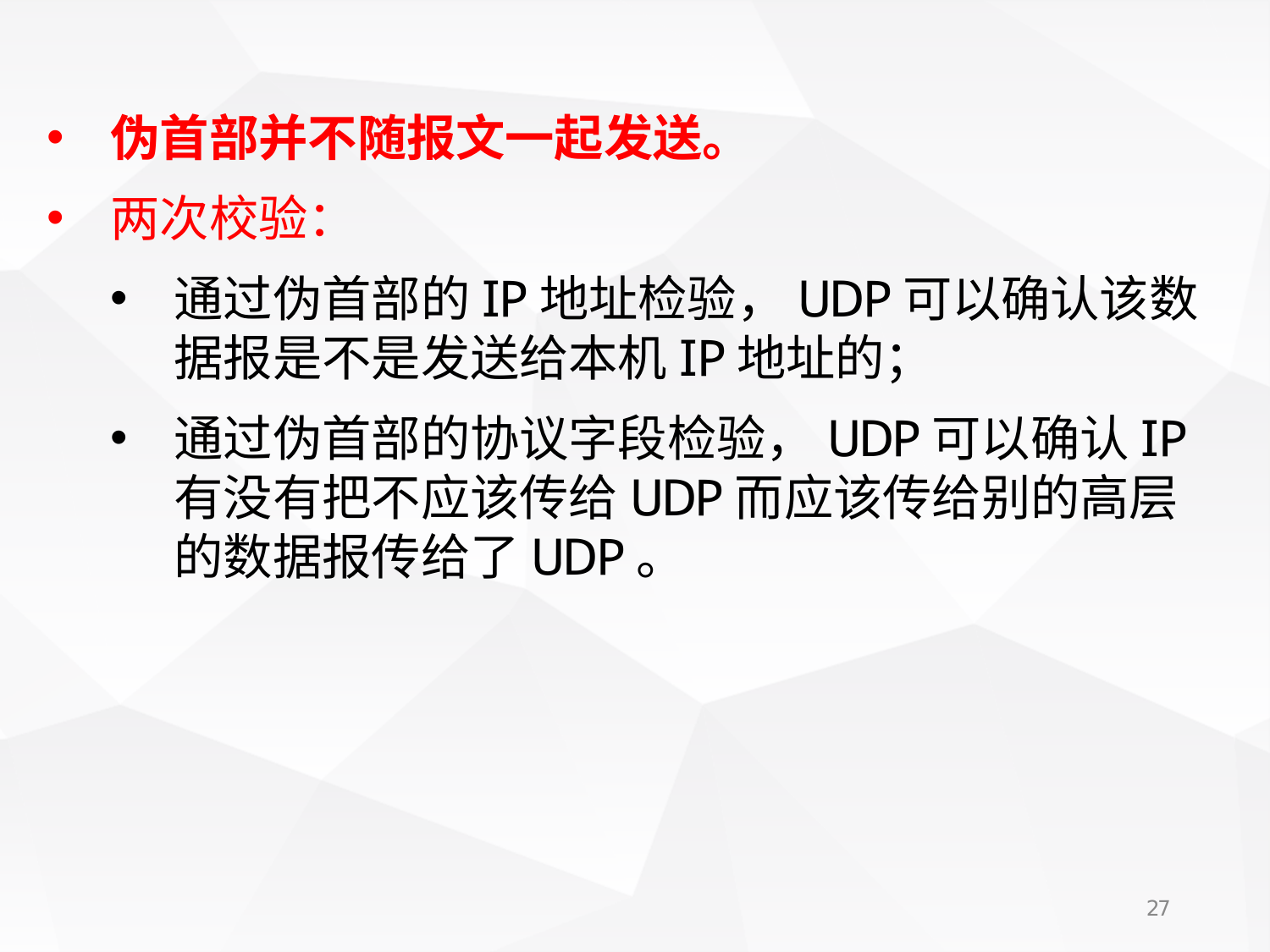

伪首部并不随报文一起发送。
两次校验：
通过伪首部的IP地址检验，UDP可以确认该数据报是不是发送给本机IP地址的；
通过伪首部的协议字段检验，UDP可以确认IP有没有把不应该传给UDP而应该传给别的高层的数据报传给了UDP。
27